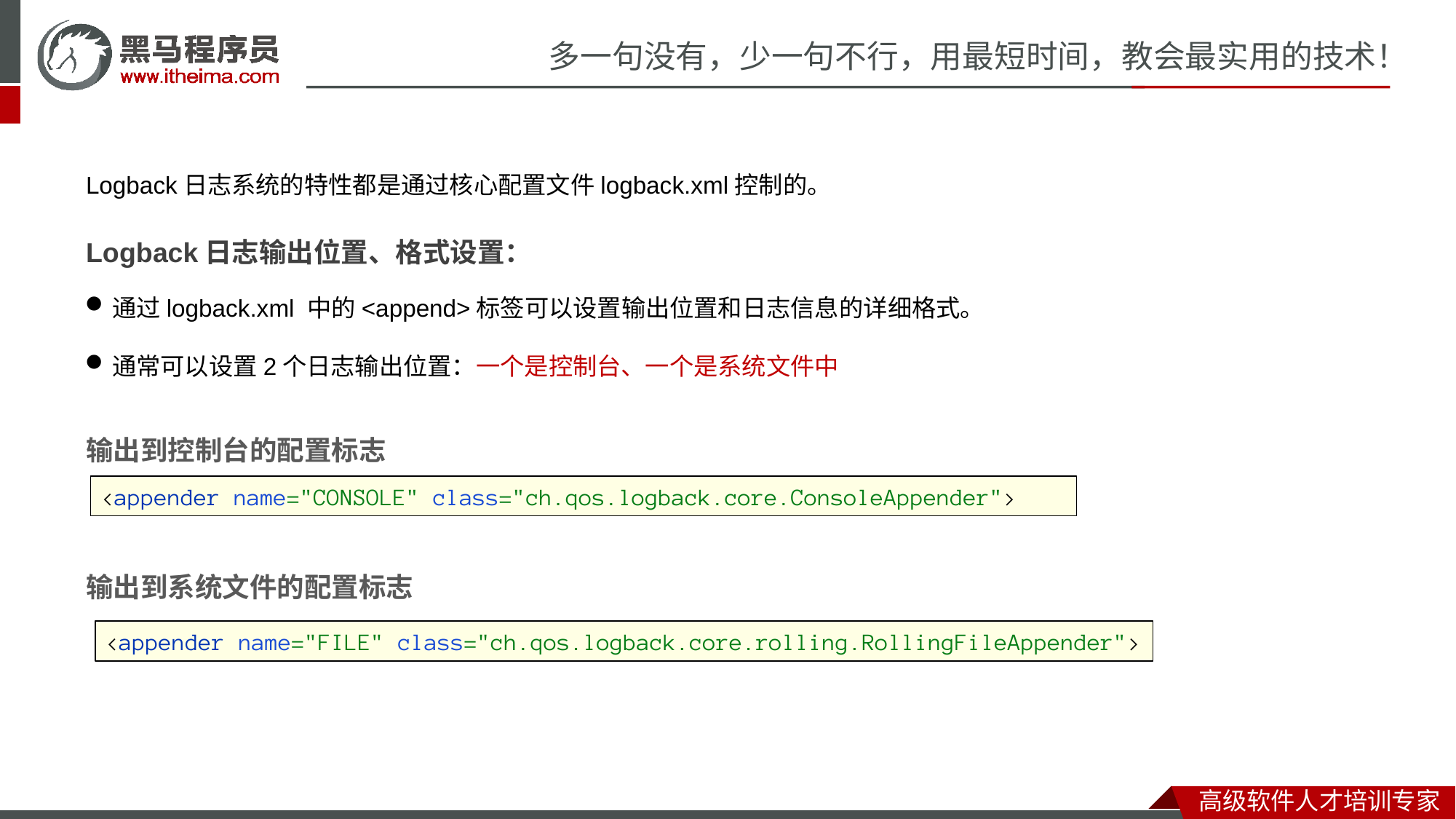

Logback日志系统的特性都是通过核心配置文件logback.xml控制的。
Logback日志输出位置、格式设置：
通过logback.xml 中的<append>标签可以设置输出位置和日志信息的详细格式。
通常可以设置2个日志输出位置：一个是控制台、一个是系统文件中
输出到控制台的配置标志

<appender name="CONSOLE" class="ch.qos.logback.core.ConsoleAppender">
输出到系统文件的配置标志
<appender name="FILE" class="ch.qos.logback.core.rolling.RollingFileAppender">